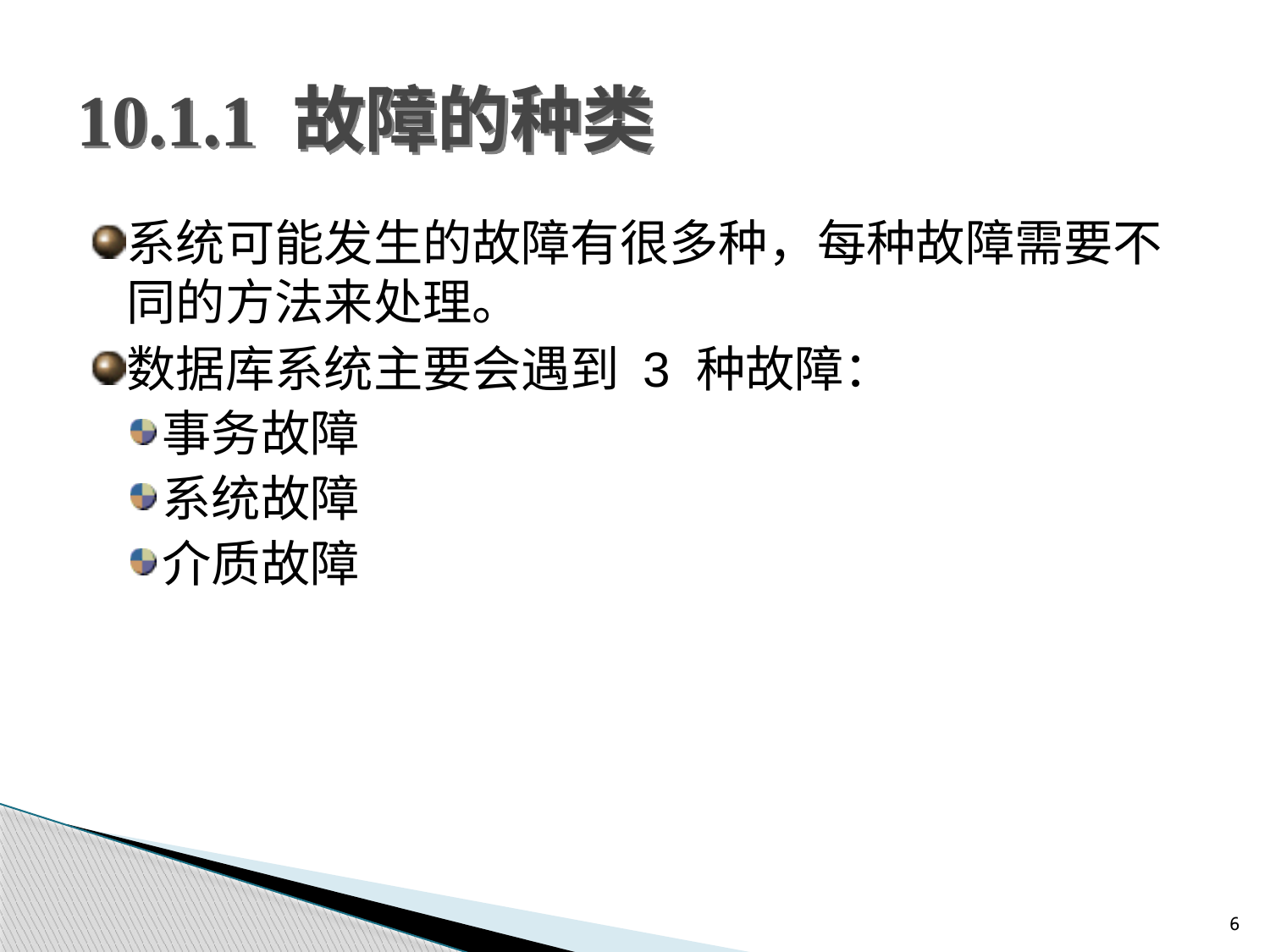

# 10.1.1 故障的种类
系统可能发生的故障有很多种，每种故障需要不同的方法来处理。
数据库系统主要会遇到 3 种故障：
事务故障
系统故障
介质故障
6